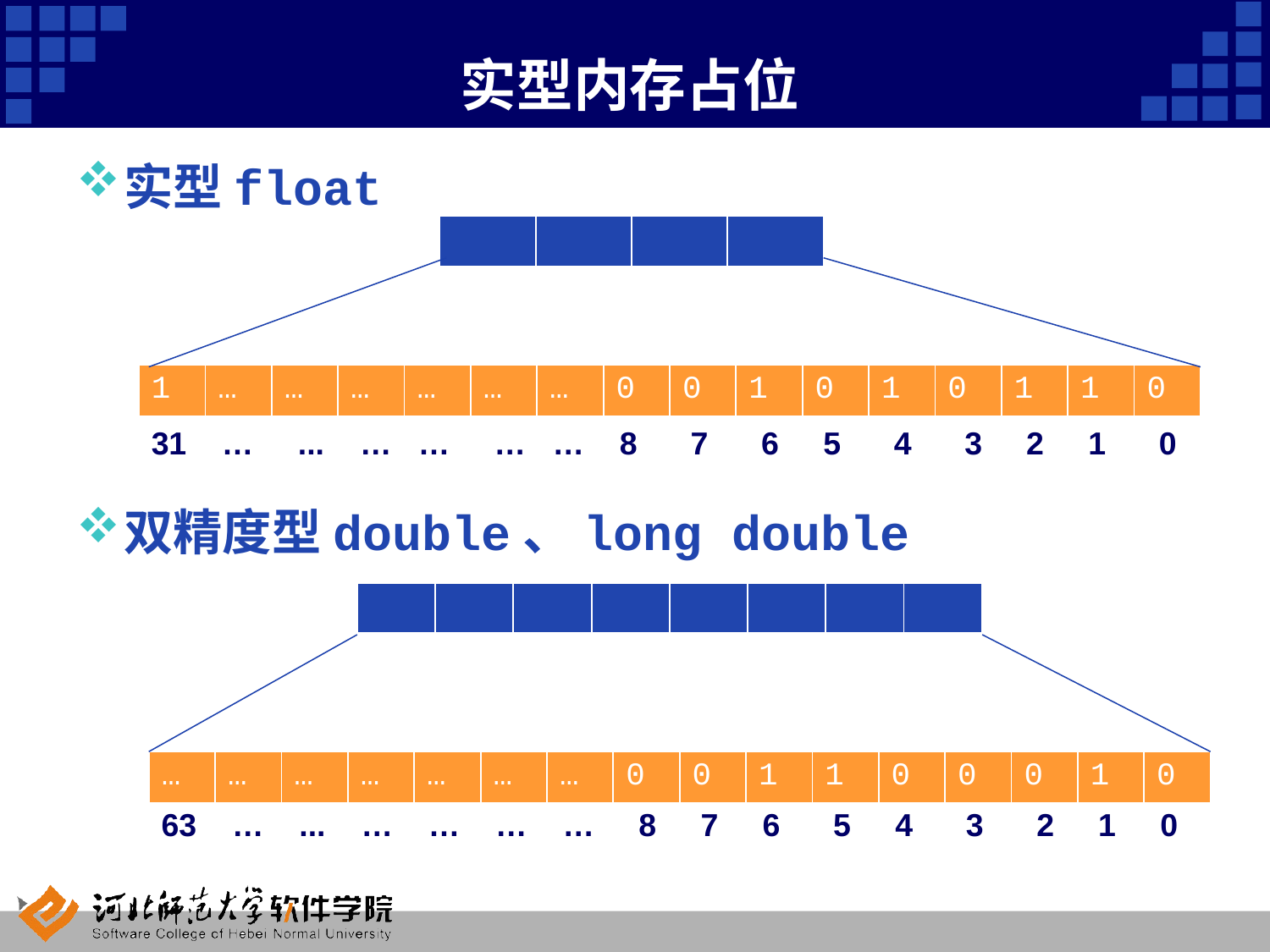

# 实型内存占位
实型float

双精度型double、long double
|  |  |  |  |
| --- | --- | --- | --- |
| 1 | … | … | … | … | … | … | 0 | 0 | 1 | 0 | 1 | 0 | 1 | 1 | 0 |
| --- | --- | --- | --- | --- | --- | --- | --- | --- | --- | --- | --- | --- | --- | --- | --- |
31    …     ...    …   …     …   …    8      7      6     5      4      3     2     1      0
|  |  |  |  |  |  |  |  |
| --- | --- | --- | --- | --- | --- | --- | --- |
| … | … | … | … | … | … | … | 0 | 0 | 1 | 1 | 0 | 0 | 0 | 1 | 0 |
| --- | --- | --- | --- | --- | --- | --- | --- | --- | --- | --- | --- | --- | --- | --- | --- |
63    …    ...    …    …    …    …     8     7     6      5     4      3      2     1     0